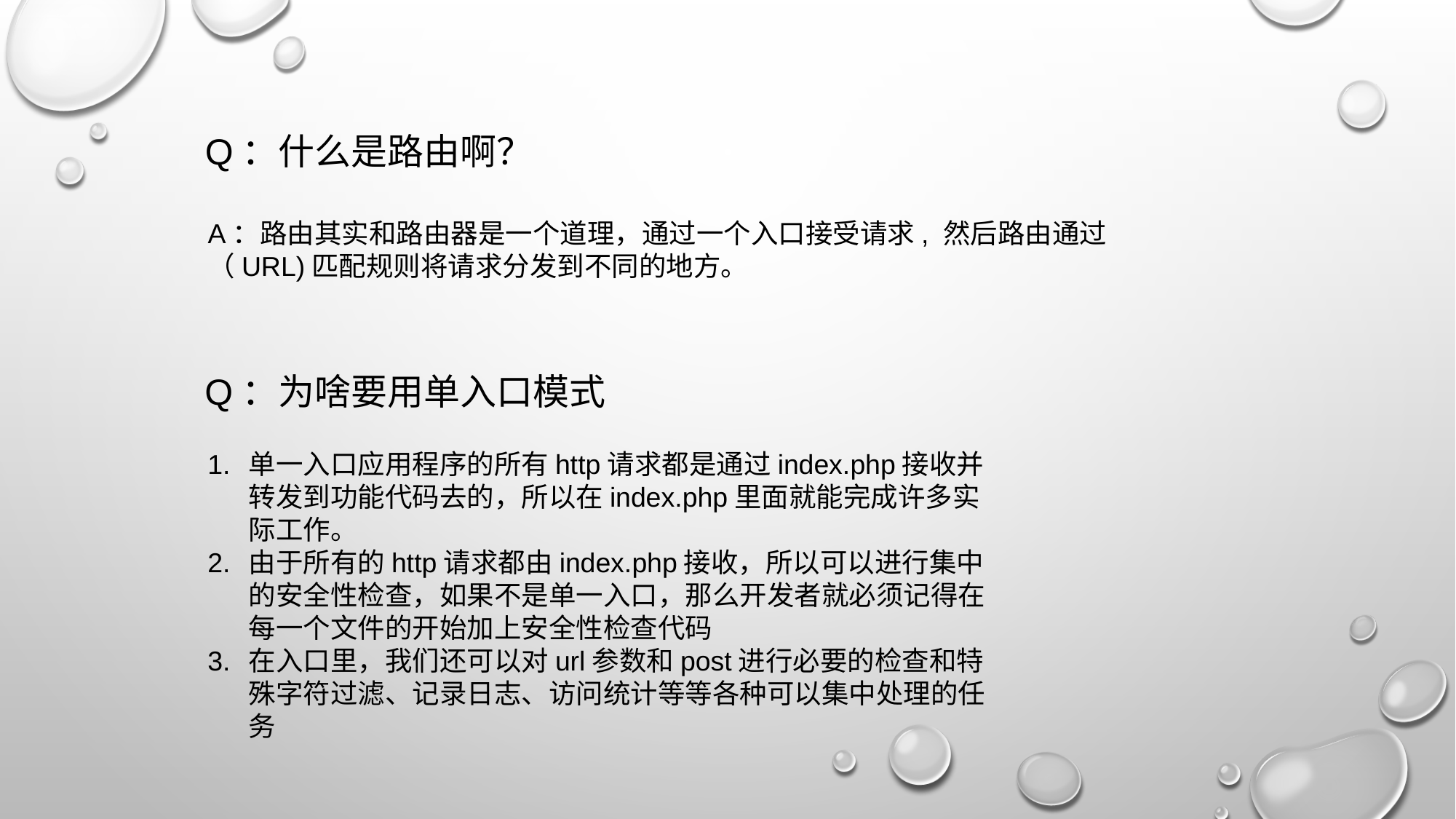

Q：什么是路由啊？
A：路由其实和路由器是一个道理，通过一个入口接受请求, 然后路由通过（URL)匹配规则将请求分发到不同的地方。
Q：为啥要用单入口模式
单一入口应用程序的所有http请求都是通过index.php接收并转发到功能代码去的，所以在index.php里面就能完成许多实际工作。
由于所有的http请求都由index.php接收，所以可以进行集中的安全性检查，如果不是单一入口，那么开发者就必须记得在每一个文件的开始加上安全性检查代码
在入口里，我们还可以对url参数和post进行必要的检查和特殊字符过滤、记录日志、访问统计等等各种可以集中处理的任务